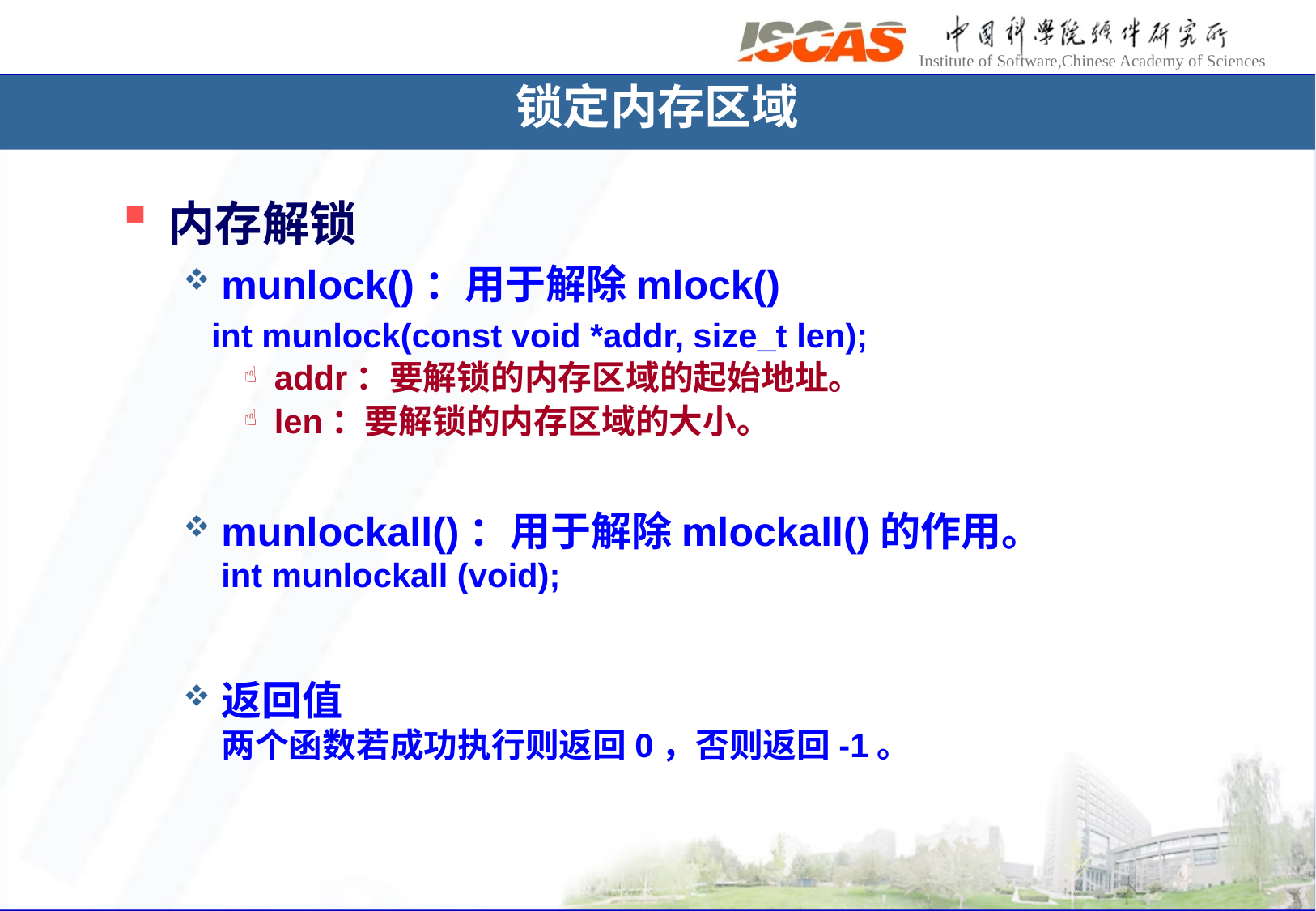

锁定内存区域
内存解锁
munlock()：用于解除mlock()
   int munlock(const void *addr, size_t len);
addr：要解锁的内存区域的起始地址。
len：要解锁的内存区域的大小。

munlockall()：用于解除mlockall()的作用。
int munlockall (void);

返回值
两个函数若成功执行则返回0，否则返回-1。